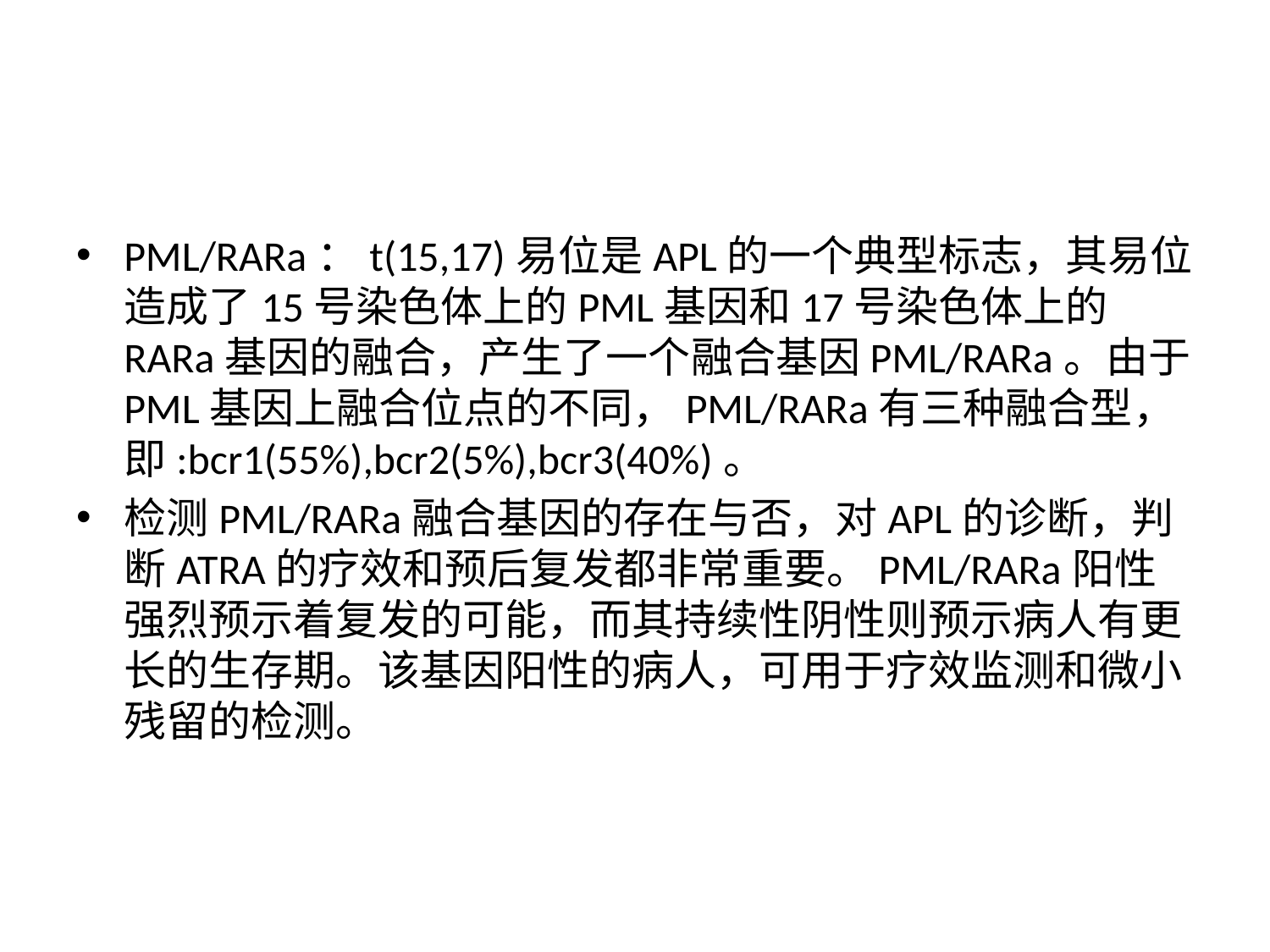

#
PML/RARa：t(15,17)易位是APL的一个典型标志，其易位造成了15号染色体上的PML基因和17号染色体上的RARa基因的融合，产生了一个融合基因PML/RARa。由于PML基因上融合位点的不同，PML/RARa有三种融合型，即:bcr1(55%),bcr2(5%),bcr3(40%)。
检测PML/RARa融合基因的存在与否，对APL的诊断，判断ATRA的疗效和预后复发都非常重要。PML/RARa阳性强烈预示着复发的可能，而其持续性阴性则预示病人有更长的生存期。该基因阳性的病人，可用于疗效监测和微小残留的检测。